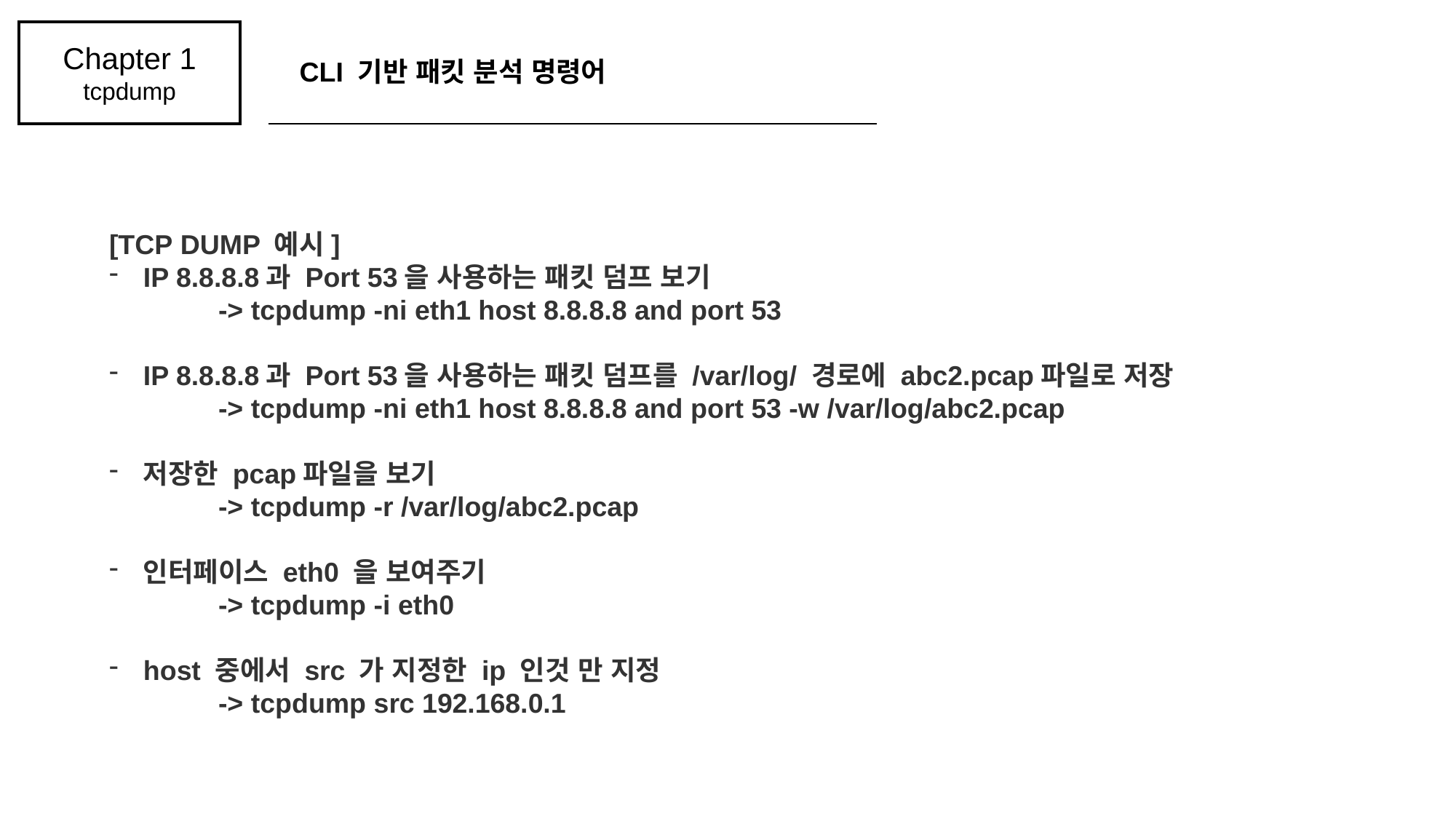

Chapter 1
tcpdump
CLI 기반 패킷 분석 명령어
[TCP DUMP 예시]
IP 8.8.8.8과 Port 53을 사용하는 패킷 덤프 보기
	-> tcpdump -ni eth1 host 8.8.8.8 and port 53

IP 8.8.8.8과 Port 53을 사용하는 패킷 덤프를 /var/log/ 경로에 abc2.pcap파일로 저장
	-> tcpdump -ni eth1 host 8.8.8.8 and port 53 -w /var/log/abc2.pcap

저장한 pcap파일을 보기
	-> tcpdump -r /var/log/abc2.pcap

인터페이스 eth0 을 보여주기
	-> tcpdump -i eth0

host 중에서 src 가 지정한 ip 인것 만 지정
	-> tcpdump src 192.168.0.1